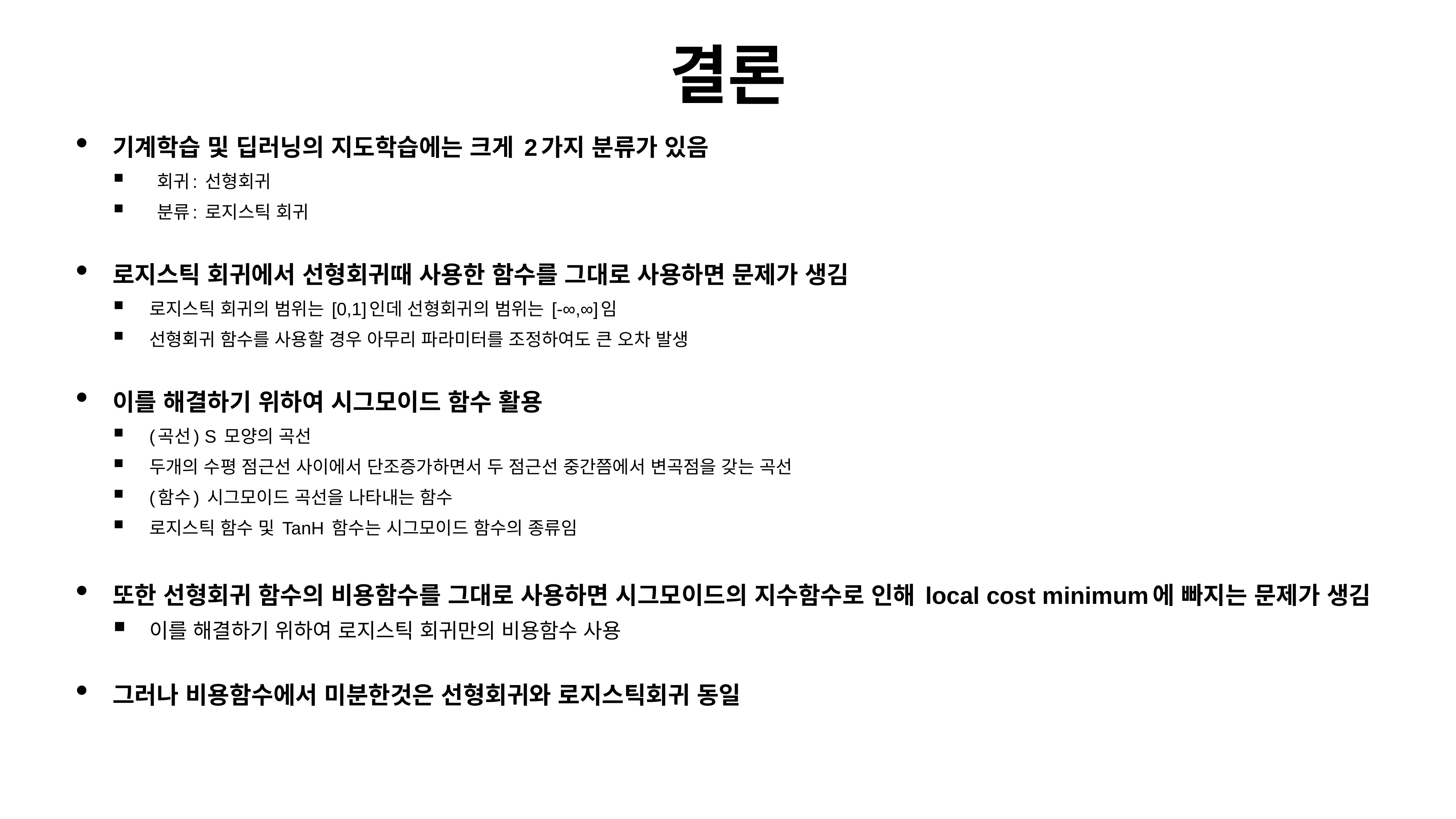

# 결론
기계학습 및 딥러닝의 지도학습에는 크게 2가지 분류가 있음
 회귀: 선형회귀
 분류: 로지스틱 회귀

로지스틱 회귀에서 선형회귀때 사용한 함수를 그대로 사용하면 문제가 생김
로지스틱 회귀의 범위는 [0,1]인데 선형회귀의 범위는 [-∞,∞]임
선형회귀 함수를 사용할 경우 아무리 파라미터를 조정하여도 큰 오차 발생

이를 해결하기 위하여 시그모이드 함수 활용
(곡선) S 모양의 곡선
두개의 수평 점근선 사이에서 단조증가하면서 두 점근선 중간쯤에서 변곡점을 갖는 곡선
(함수) 시그모이드 곡선을 나타내는 함수
로지스틱 함수 및 TanH 함수는 시그모이드 함수의 종류임

또한 선형회귀 함수의 비용함수를 그대로 사용하면 시그모이드의 지수함수로 인해 local cost minimum에 빠지는 문제가 생김
이를 해결하기 위하여 로지스틱 회귀만의 비용함수 사용

그러나 비용함수에서 미분한것은 선형회귀와 로지스틱회귀 동일